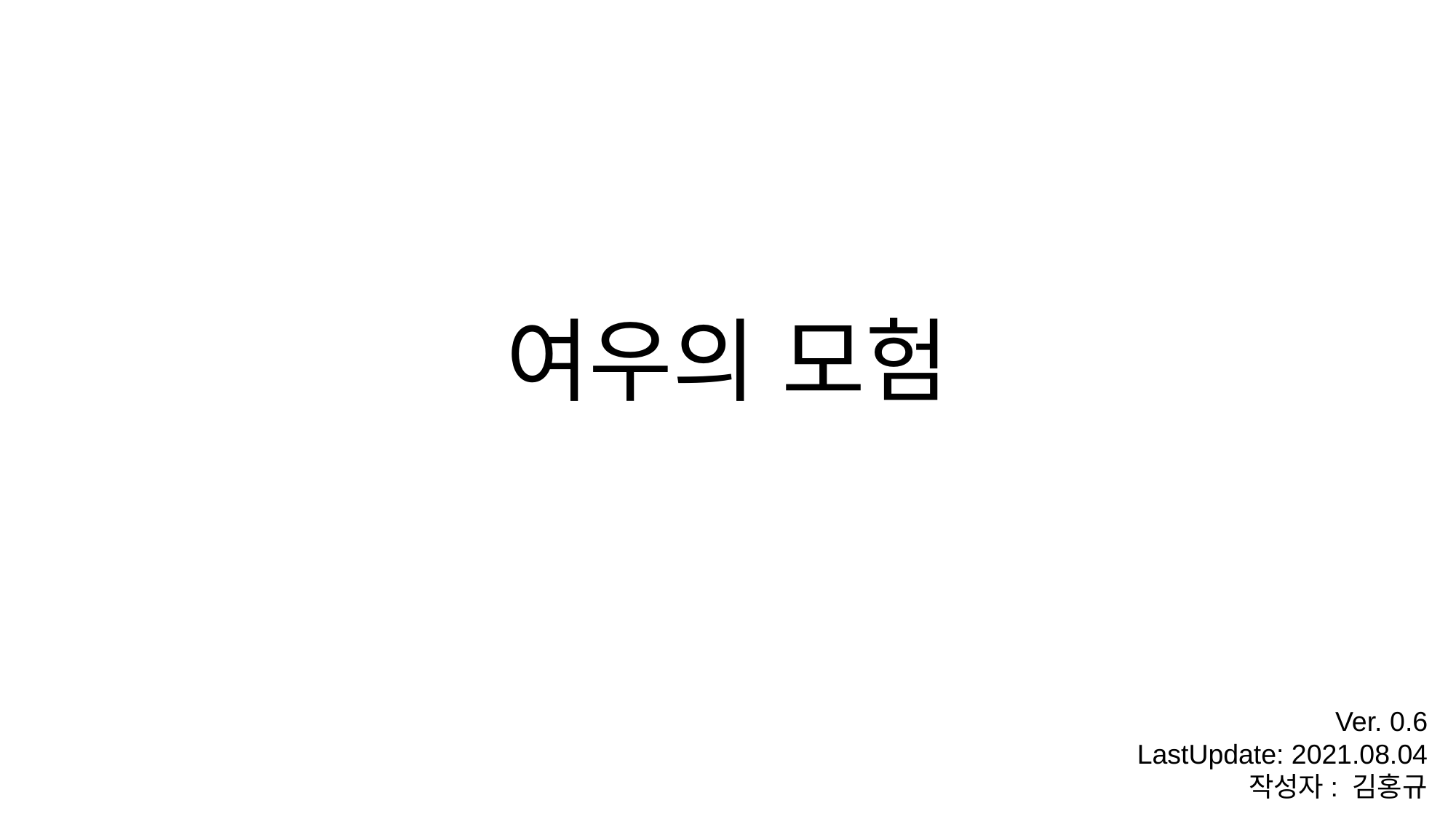

# 여우의 모험

Ver. 0.6
LastUpdate: 2021.08.04
작성자: 김홍규